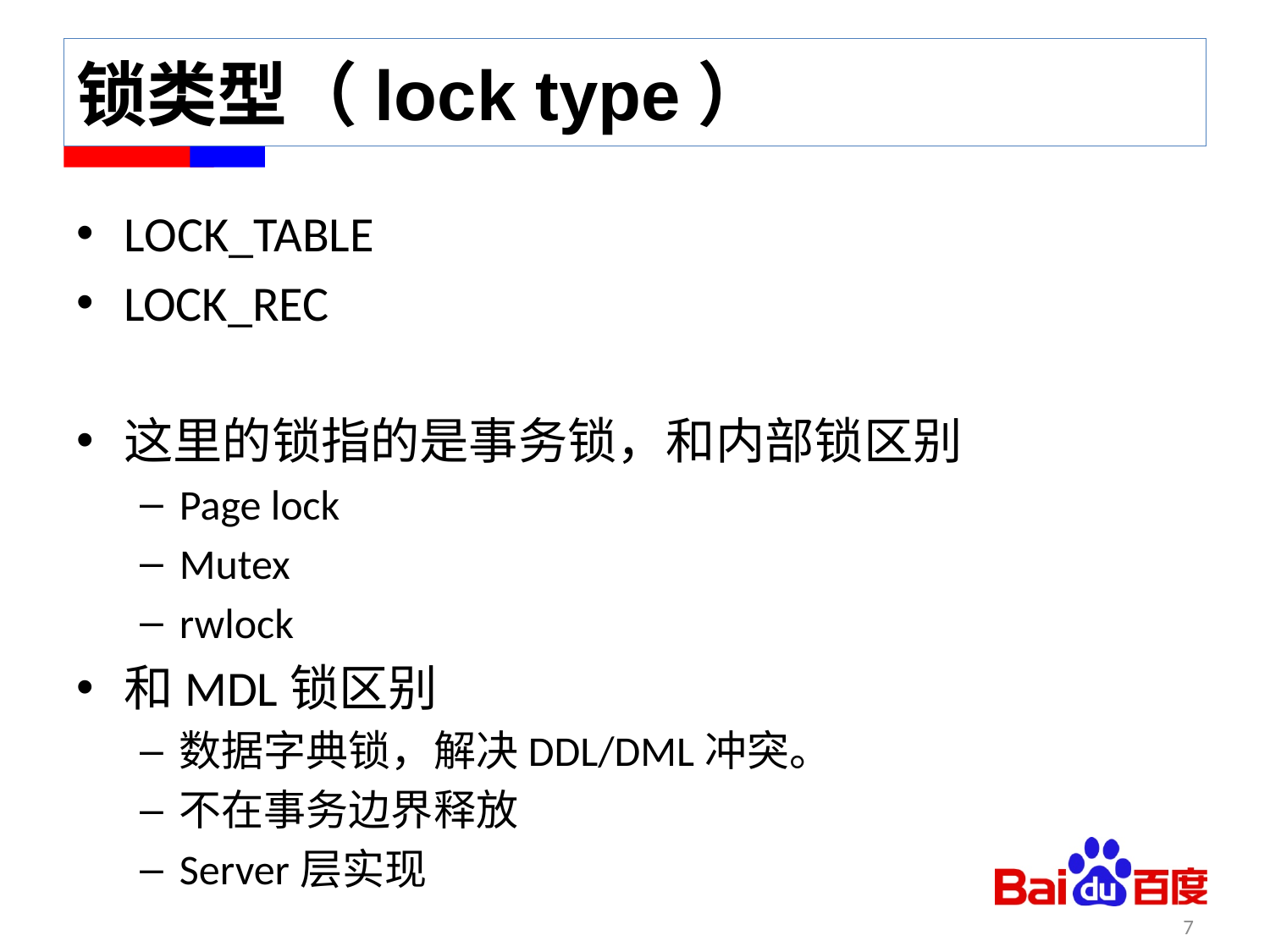

# 锁类型（lock type）
LOCK_TABLE
LOCK_REC

这里的锁指的是事务锁，和内部锁区别
Page lock
Mutex
rwlock
和MDL锁区别
数据字典锁，解决DDL/DML冲突。
不在事务边界释放
Server层实现
7